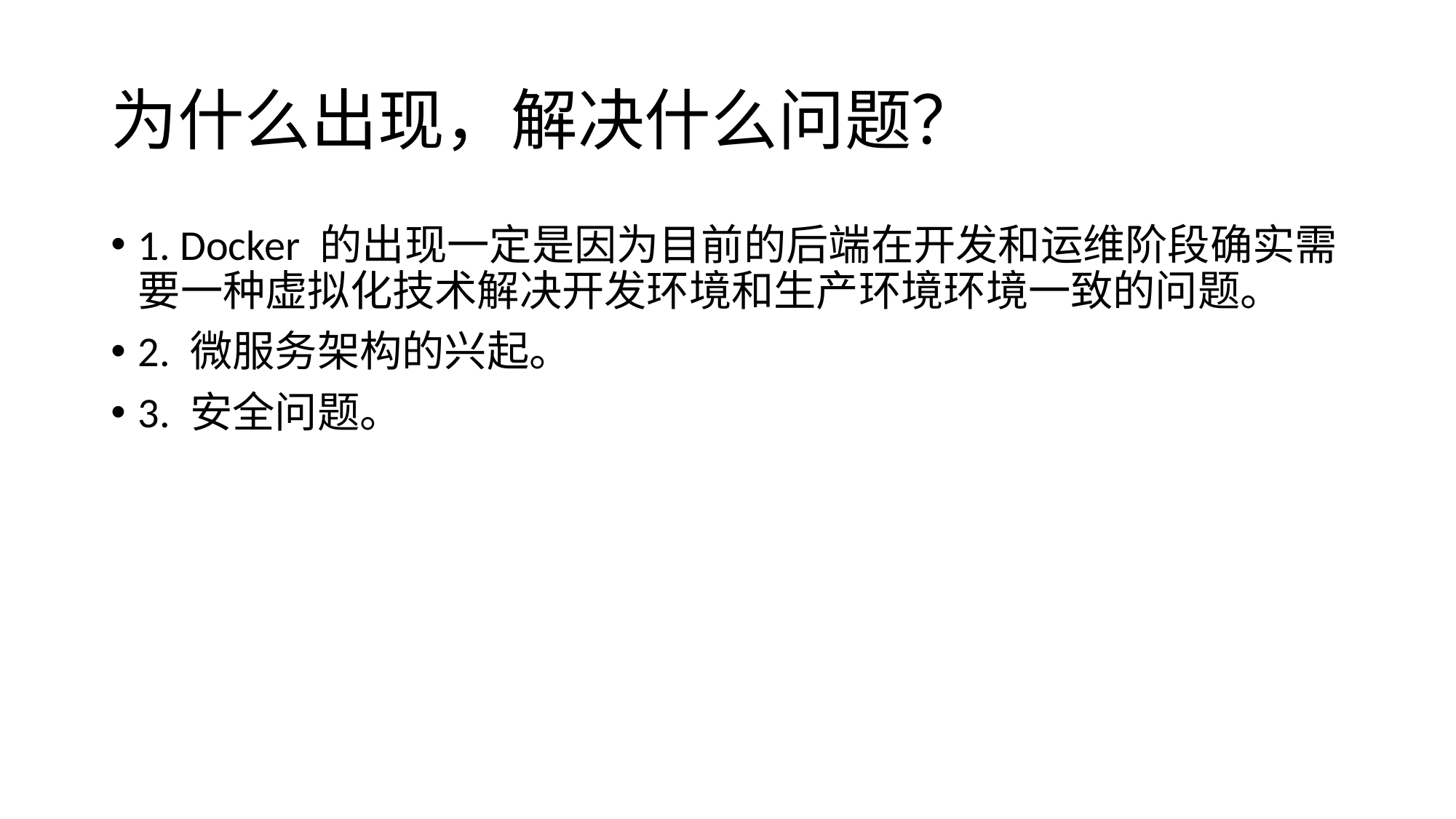

# 为什么出现，解决什么问题？
1. Docker 的出现一定是因为目前的后端在开发和运维阶段确实需要一种虚拟化技术解决开发环境和生产环境环境一致的问题。
2. 微服务架构的兴起。
3. 安全问题。